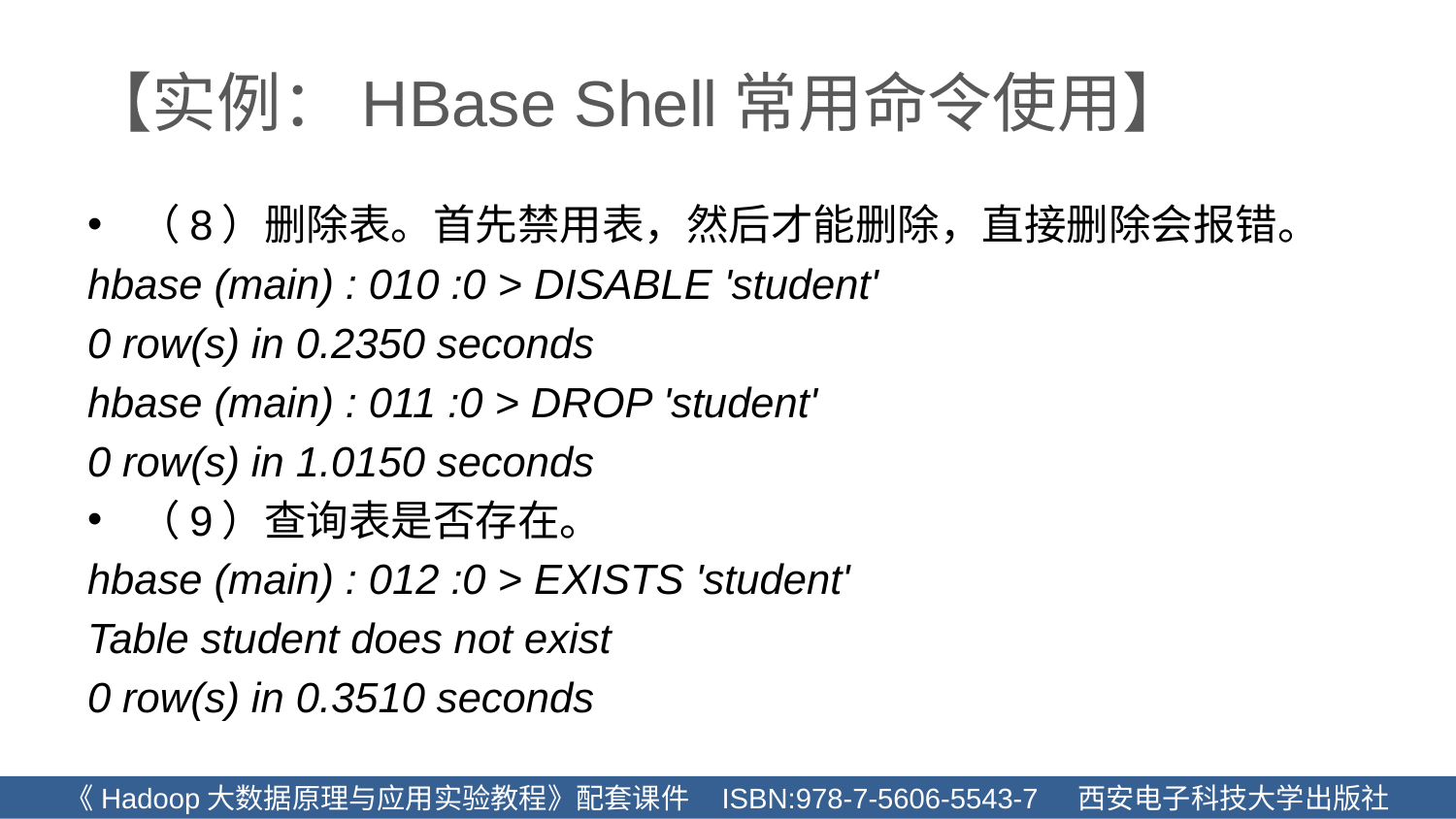

# 【实例：HBase Shell常用命令使用】
（8）删除表。首先禁用表，然后才能删除，直接删除会报错。
hbase (main) : 010 :0 > DISABLE 'student'
0 row(s) in 0.2350 seconds
hbase (main) : 011 :0 > DROP 'student'
0 row(s) in 1.0150 seconds
（9）查询表是否存在。
hbase (main) : 012 :0 > EXISTS 'student'
Table student does not exist
0 row(s) in 0.3510 seconds